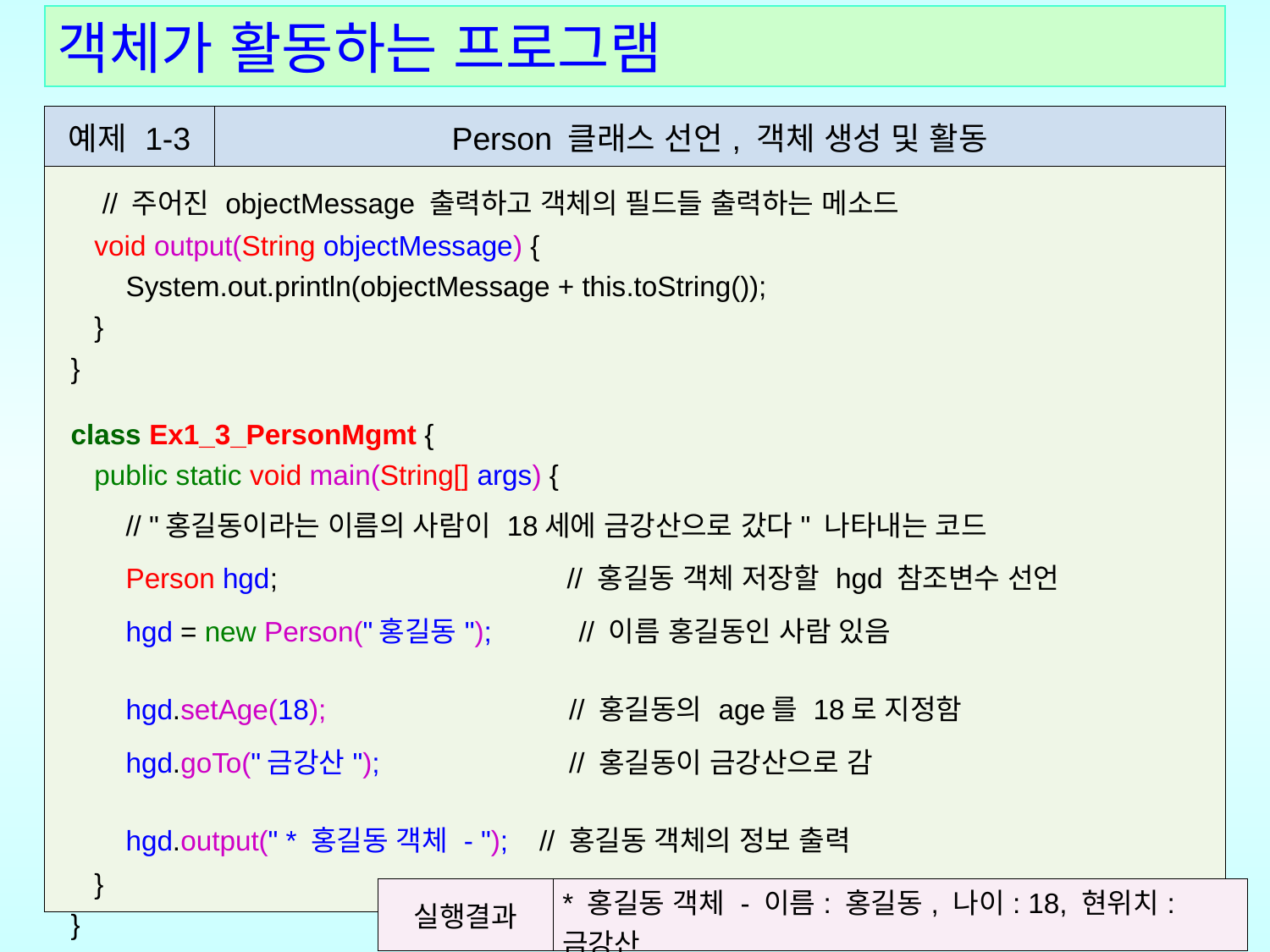

객체가 활동하는 프로그램
| 예제 1-3 | Person 클래스 선언, 객체 생성 및 활동 |
| --- | --- |
| // 주어진 objectMessage 출력하고 객체의 필드들 출력하는 메소드 void output(String objectMessage) { System.out.println(objectMessage + this.toString()); } } class Ex1\_3\_PersonMgmt { public static void main(String[] args) { // "홍길동이라는 이름의 사람이 18세에 금강산으로 갔다" 나타내는 코드 Person hgd; // 홍길동 객체 저장할 hgd 참조변수 선언 hgd = new Person("홍길동"); // 이름 홍길동인 사람 있음 hgd.setAge(18); // 홍길동의 age를 18로 지정함 hgd.goTo("금강산"); // 홍길동이 금강산으로 감 hgd.output(" \* 홍길동 객체 - "); // 홍길동 객체의 정보 출력 } } |  |

| 실행결과 | \* 홍길동 객체 - 이름: 홍길동, 나이: 18, 현위치: 금강산 |
| --- | --- |